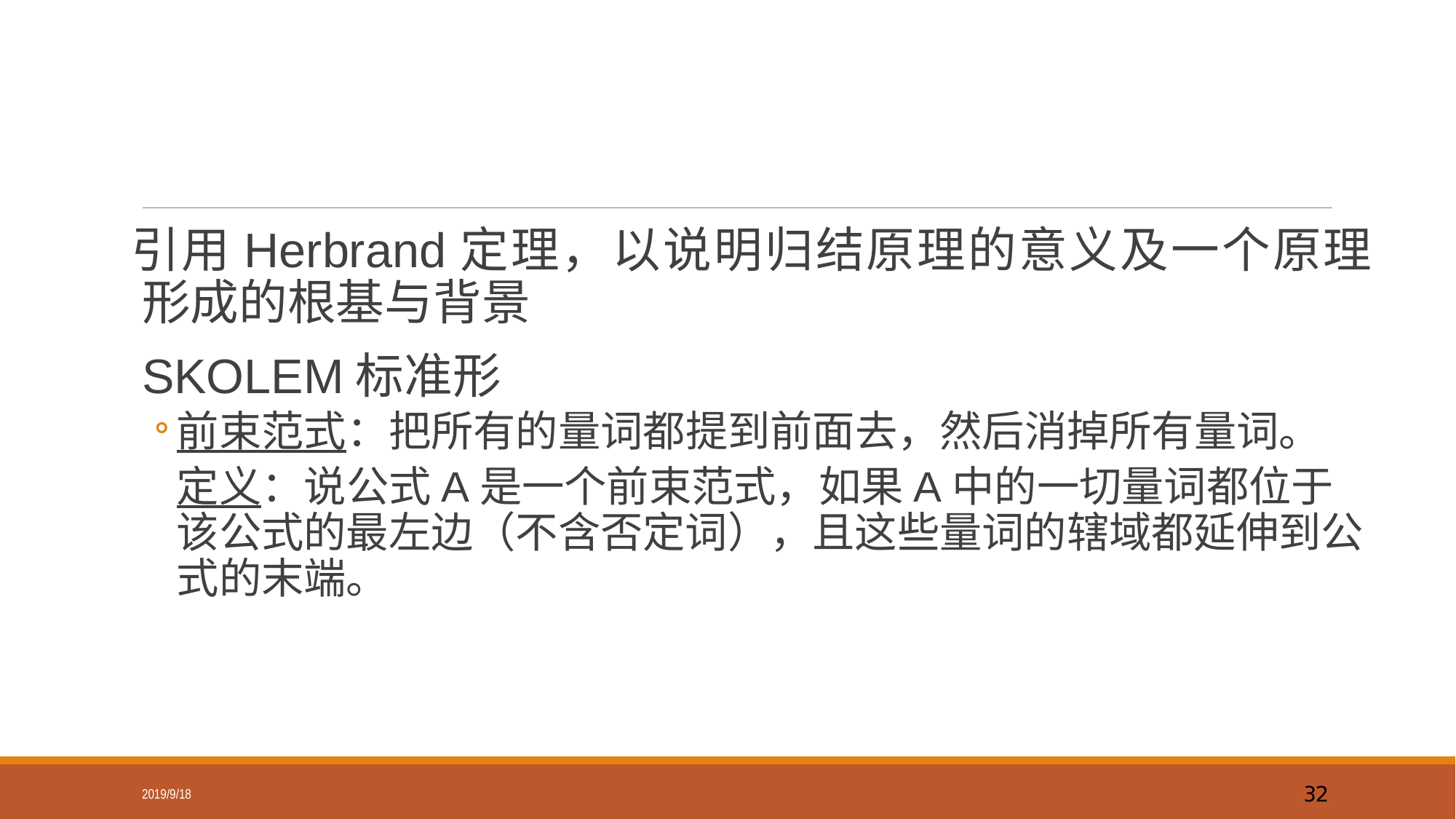

引用Herbrand定理，以说明归结原理的意义及一个原理形成的根基与背景
SKOLEM标准形
前束范式：把所有的量词都提到前面去，然后消掉所有量词。
	定义：说公式A是一个前束范式，如果A中的一切量词都位于该公式的最左边（不含否定词），且这些量词的辖域都延伸到公式的末端。
2019/9/18
32